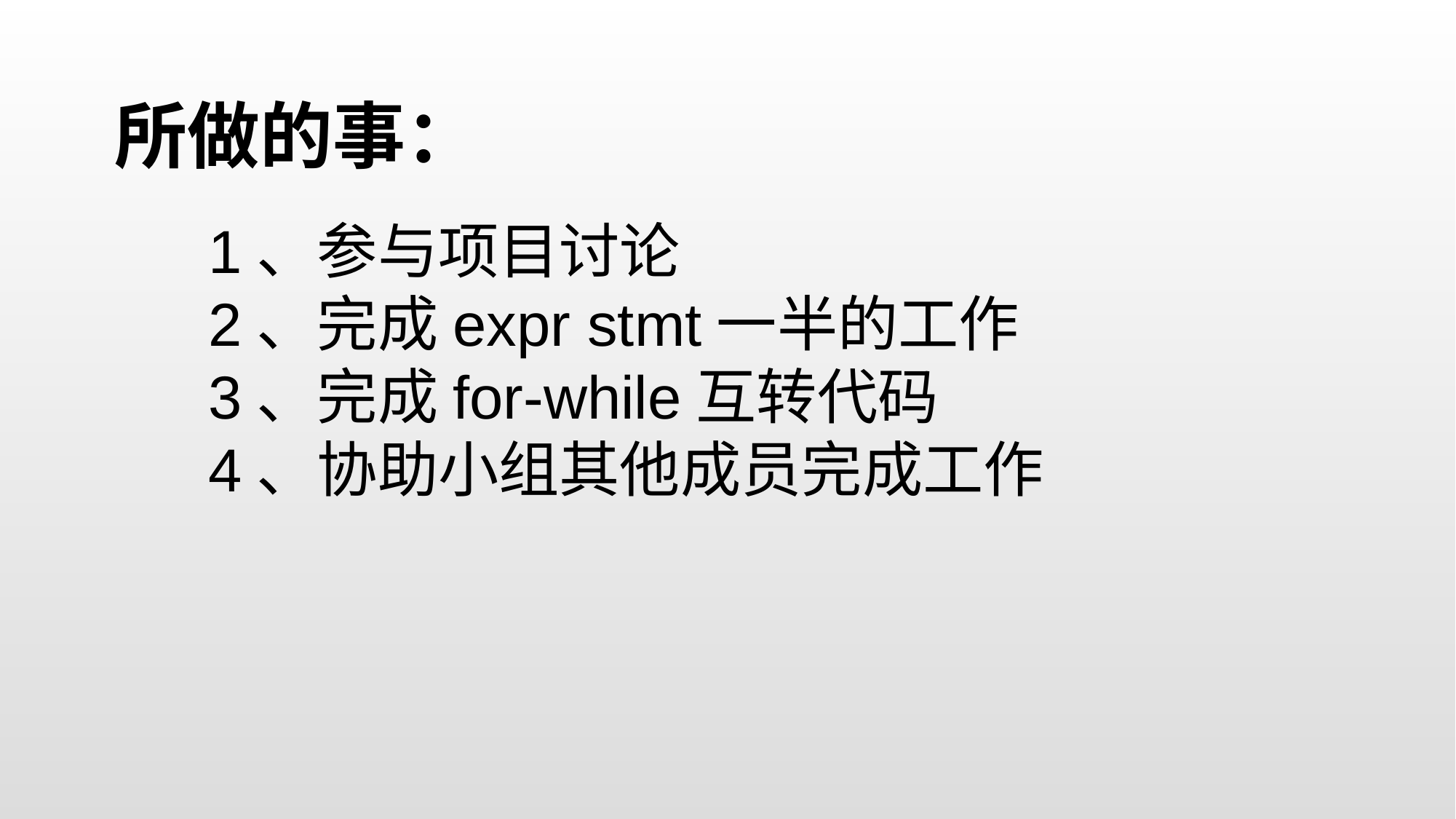

所做的事：

1、参与项目讨论
2、完成expr stmt一半的工作
3、完成for-while互转代码
4、协助小组其他成员完成工作